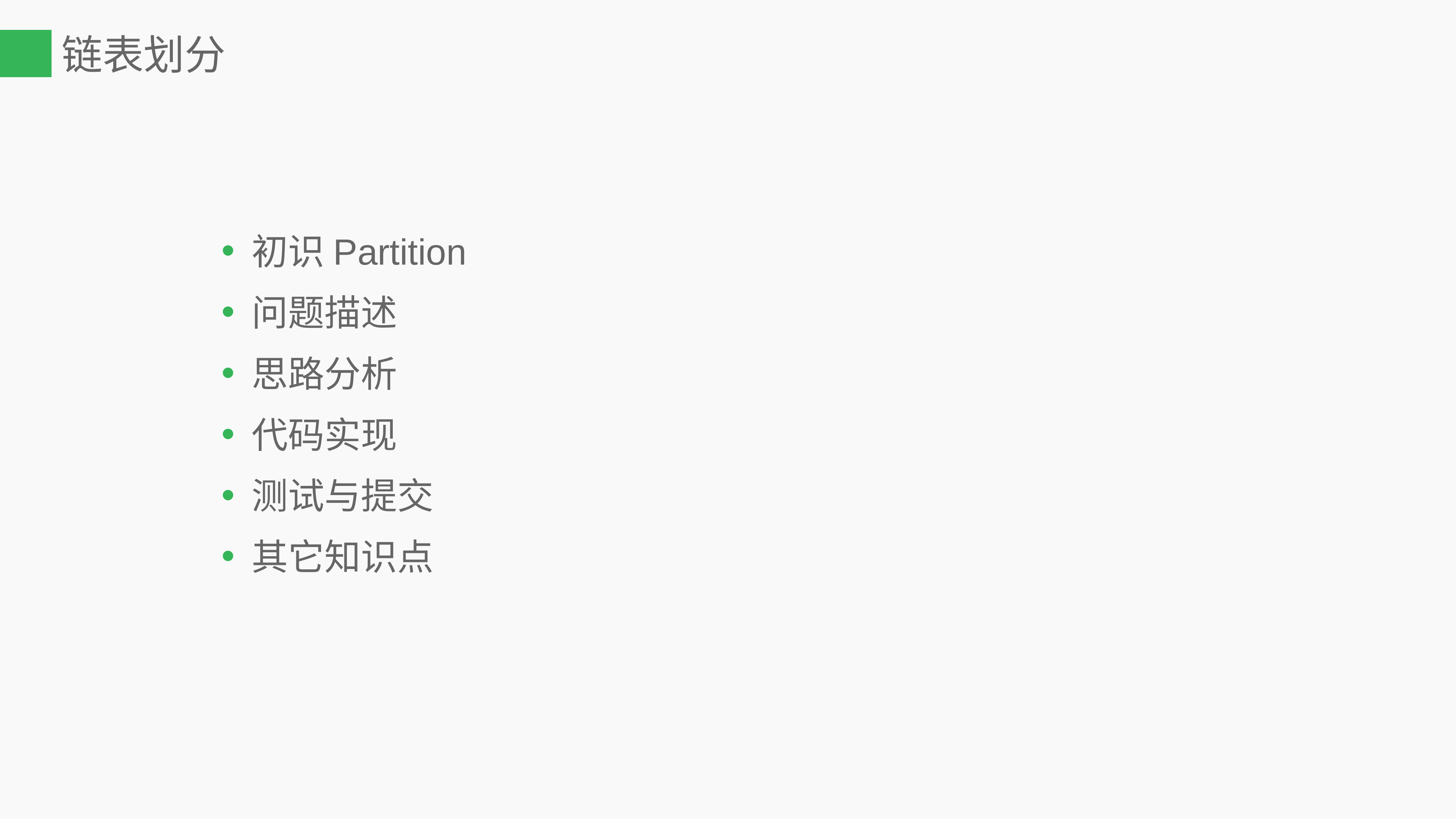

# 链表划分
初识Partition
问题描述
思路分析
代码实现
测试与提交
其它知识点